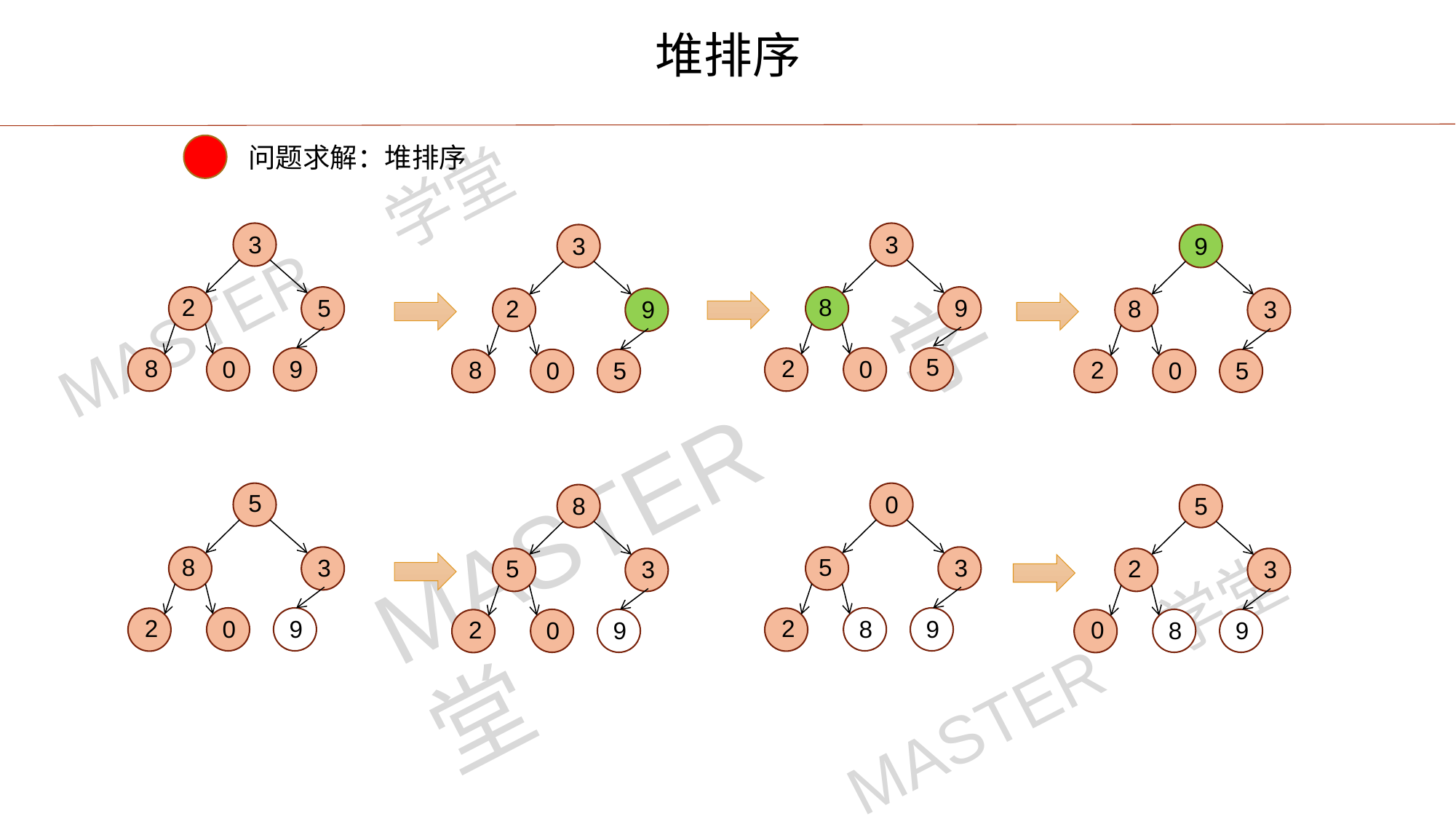

堆排序
问题求解：堆排序

3
3

3
9
2
8

5
9
2
8

9
3

5
8
2

0
9
0
8
2

0
5
0
5
5

0

8
5
8
5

3
3
5
2

3
3

2
2

0
9
8
9
2
0

0
9
8
9